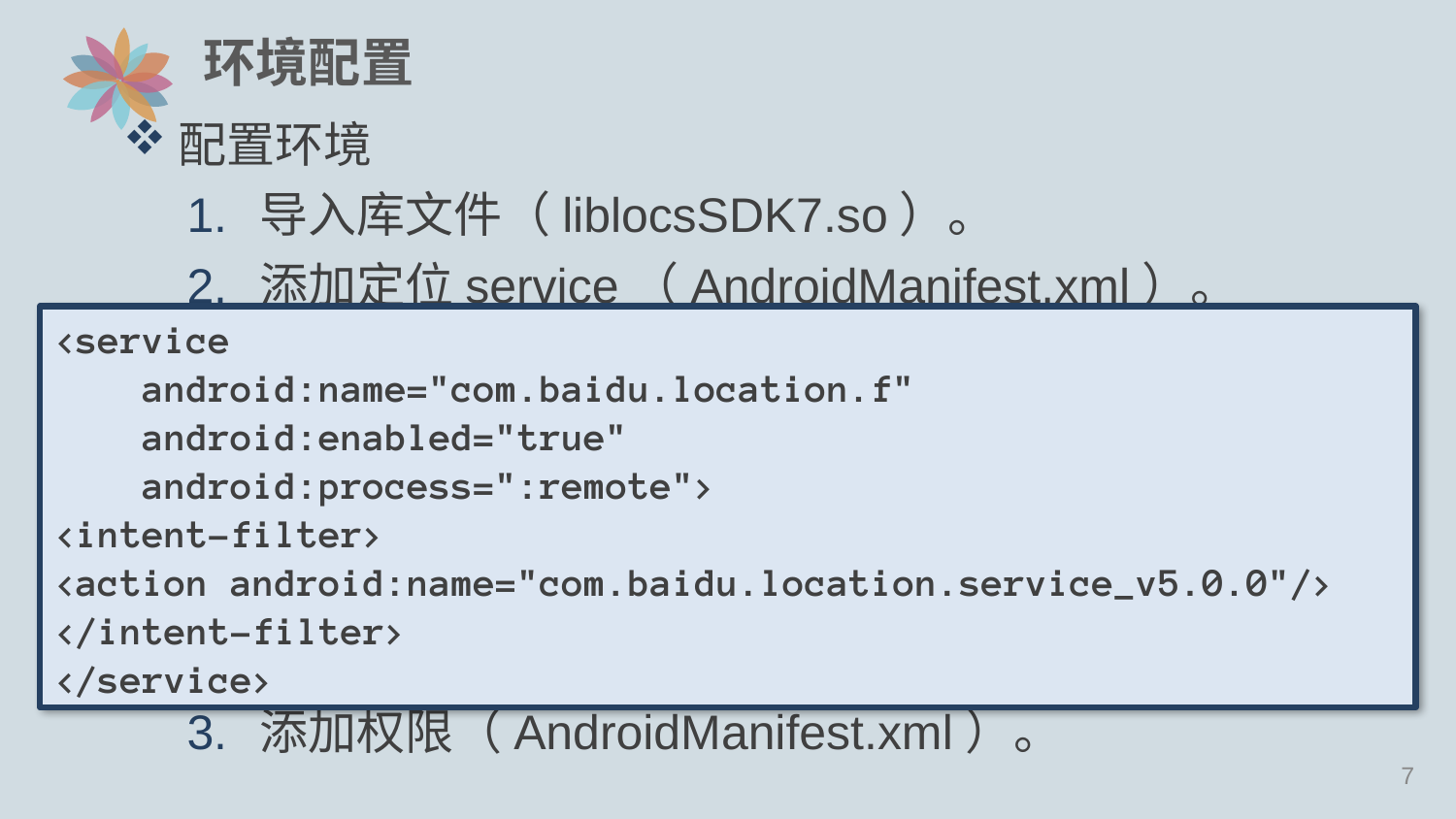

# 环境配置
配置环境
导入库文件（liblocsSDK7.so）。
添加定位service（AndroidManifest.xml）。

添加权限（AndroidManifest.xml）。
<service
    android:name="com.baidu.location.f"
    android:enabled="true"
    android:process=":remote">
<intent-filter>
<action android:name="com.baidu.location.service_v5.0.0"/>
</intent-filter>
</service>
7